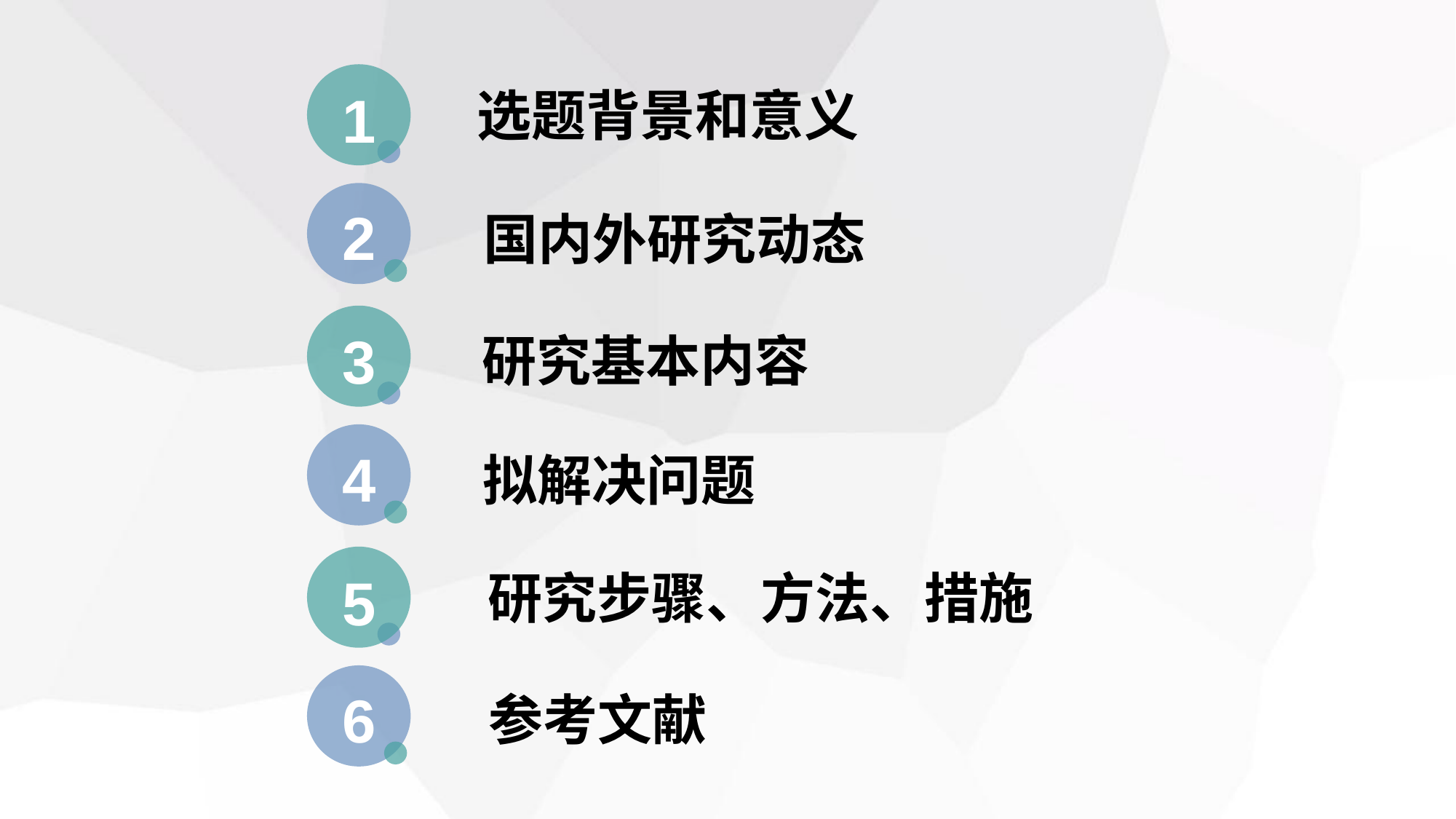

选题背景和意义
1

2
国内外研究动态

3
研究基本内容

4
拟解决问题

研究步骤、方法、措施
5

6
参考文献